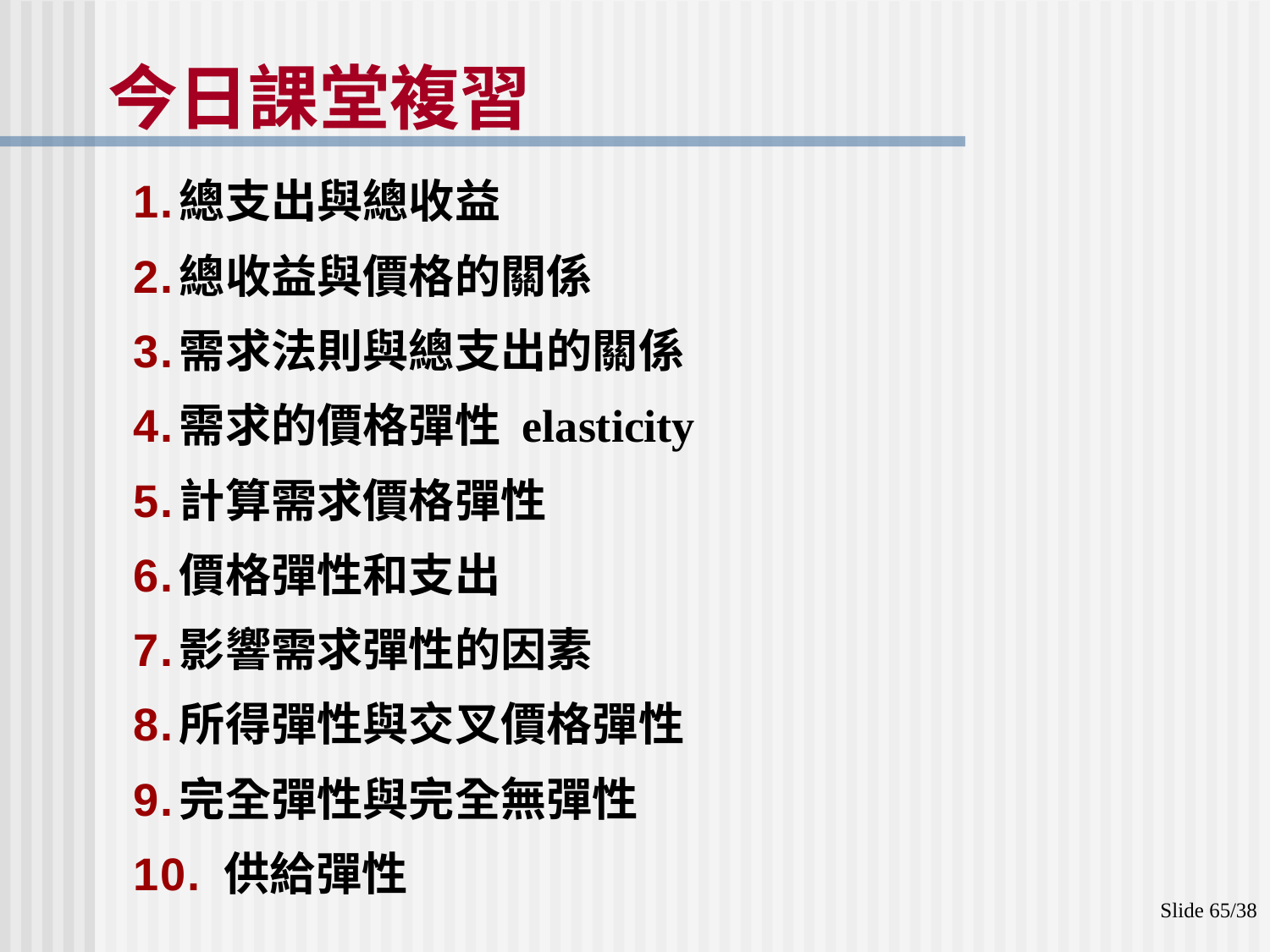

# 今日課堂複習
總支出與總收益
總收益與價格的關係
需求法則與總支出的關係
需求的價格彈性 elasticity
計算需求價格彈性
價格彈性和支出
影響需求彈性的因素
所得彈性與交叉價格彈性
完全彈性與完全無彈性
 供給彈性

Slide 65/38